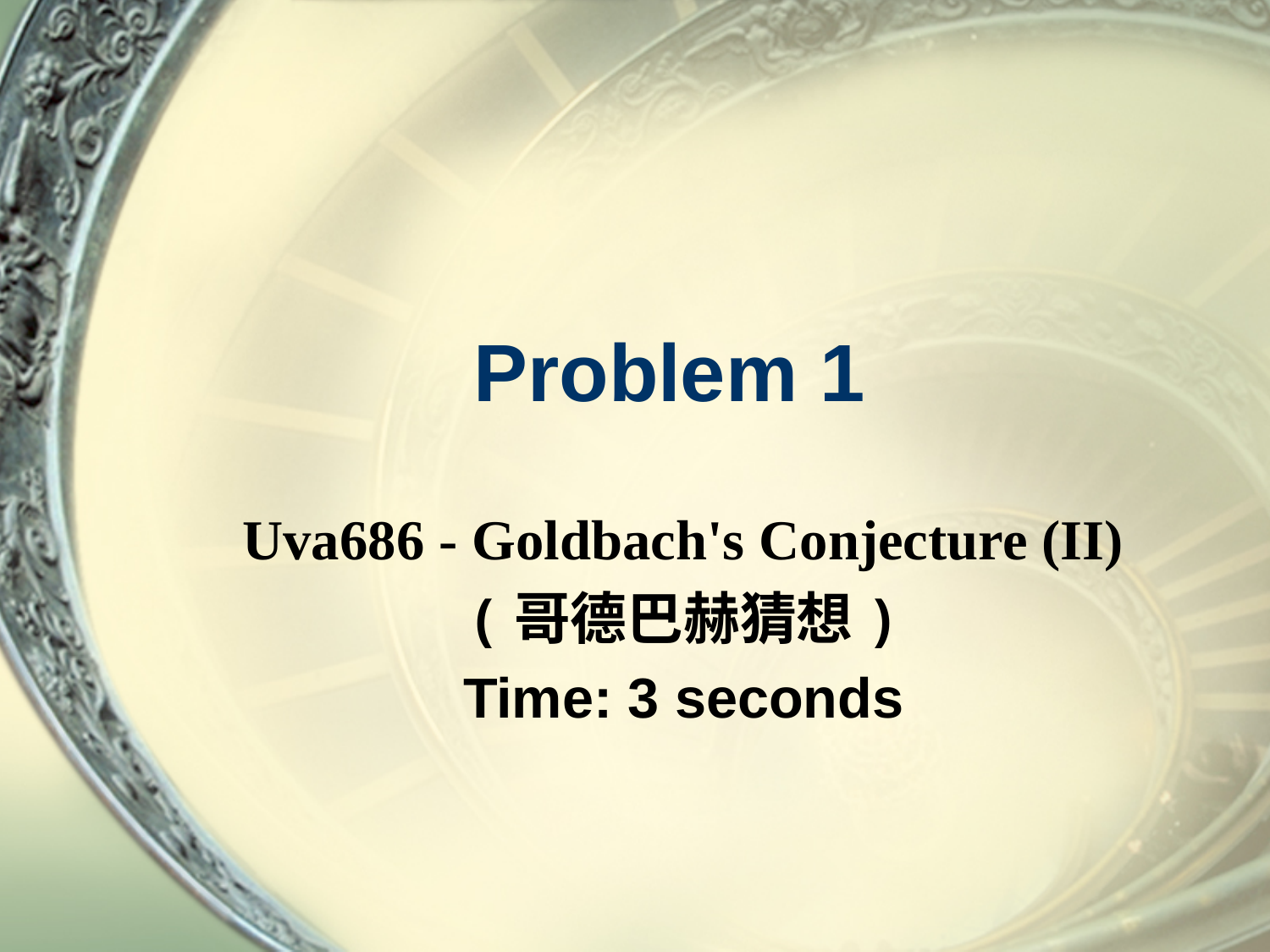

# Problem 1
Uva686 - Goldbach's Conjecture (II)
(哥德巴赫猜想)
Time: 3 seconds